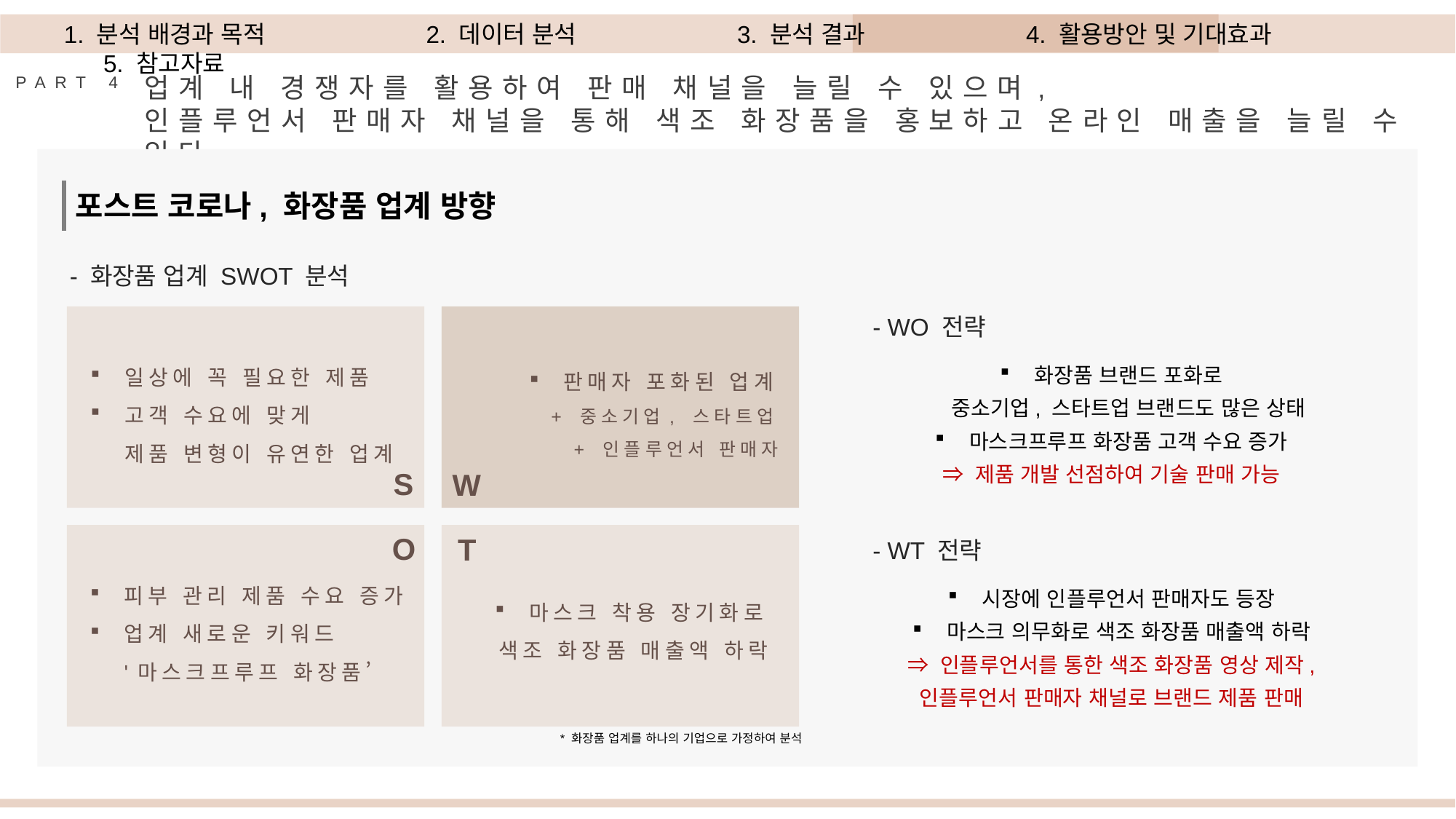

1. 분석 배경과 목적                       2. 데이터 분석                       3. 분석 결과                       4. 활용방안 및 기대효과                       5. 참고자료

업계 내 경쟁자를 활용하여 판매 채널을 늘릴 수 있으며,
인플루언서 판매자 채널을 통해 색조 화장품을 홍보하고 온라인 매출을 늘릴 수 있다.
PART 4

포스트 코로나, 화장품 업계 방향
- 화장품 업계 SWOT 분석
- WO 전략

일상에 꼭 필요한 제품
고객 수요에 맞게
제품 변형이 유연한 업계
판매자 포화된 업계
+ 중소기업, 스타트업
+ 인플루언서 판매자
S
W
O

T
피부 관리 제품 수요 증가
업계 새로운 키워드
'마스크프루프 화장품’
마스크 착용 장기화로
색조 화장품 매출액 하락
화장품 브랜드 포화로
중소기업, 스타트업 브랜드도 많은 상태
마스크프루프 화장품 고객 수요 증가
⇒ 제품 개발 선점하여 기술 판매 가능
- WT 전략
시장에 인플루언서 판매자도 등장
마스크 의무화로 색조 화장품 매출액 하락
⇒ 인플루언서를 통한 색조 화장품 영상 제작,
인플루언서 판매자 채널로 브랜드 제품 판매
* 화장품 업계를 하나의 기업으로 가정하여 분석